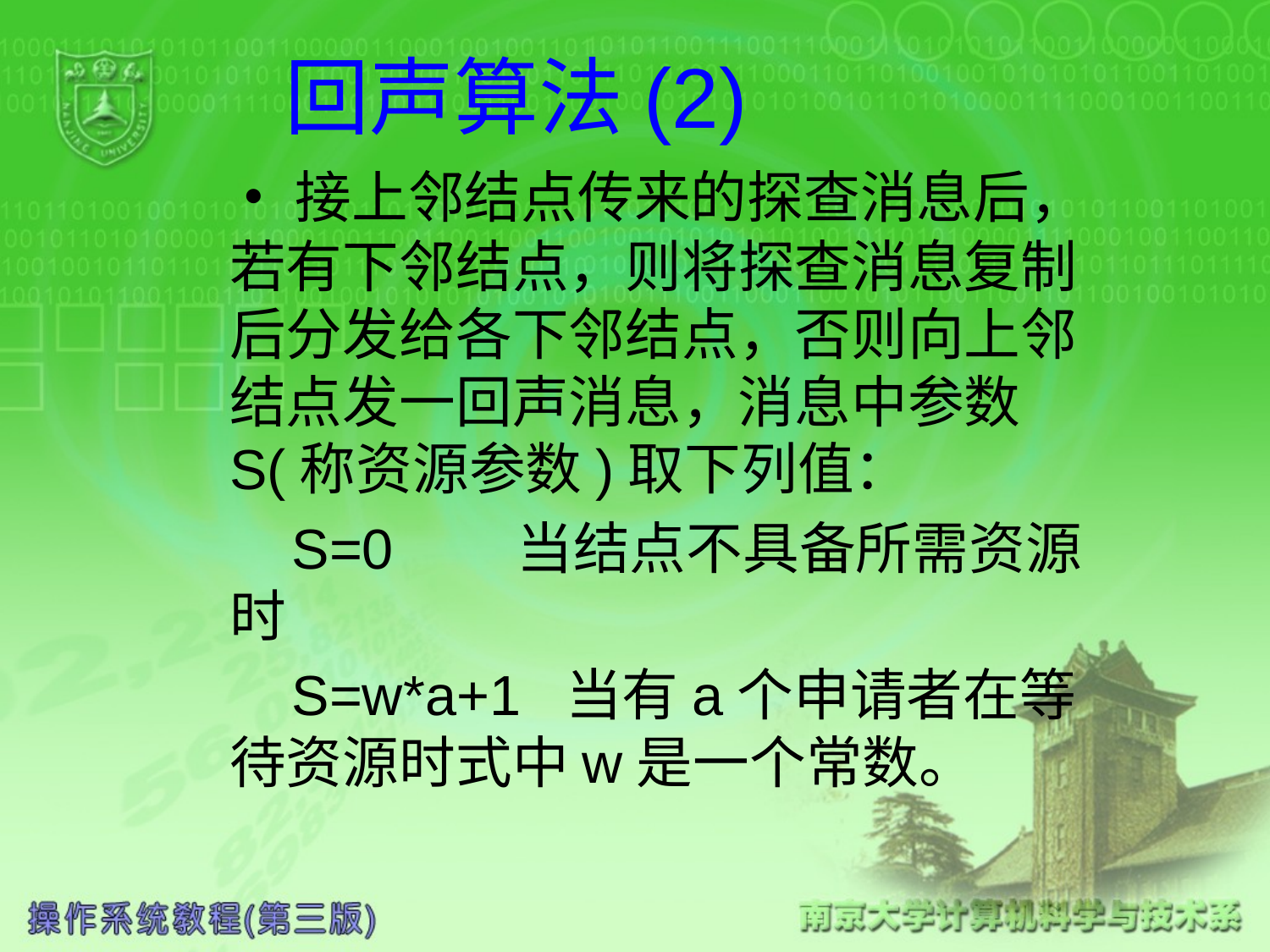

# 回声算法(2)
   •接上邻结点传来的探查消息后，若有下邻结点，则将探查消息复制后分发给各下邻结点，否则向上邻结点发一回声消息，消息中参数S(称资源参数)取下列值：
       S=0       当结点不具备所需资源时
       S=w*a+1  当有a个申请者在等待资源时式中w是一个常数。